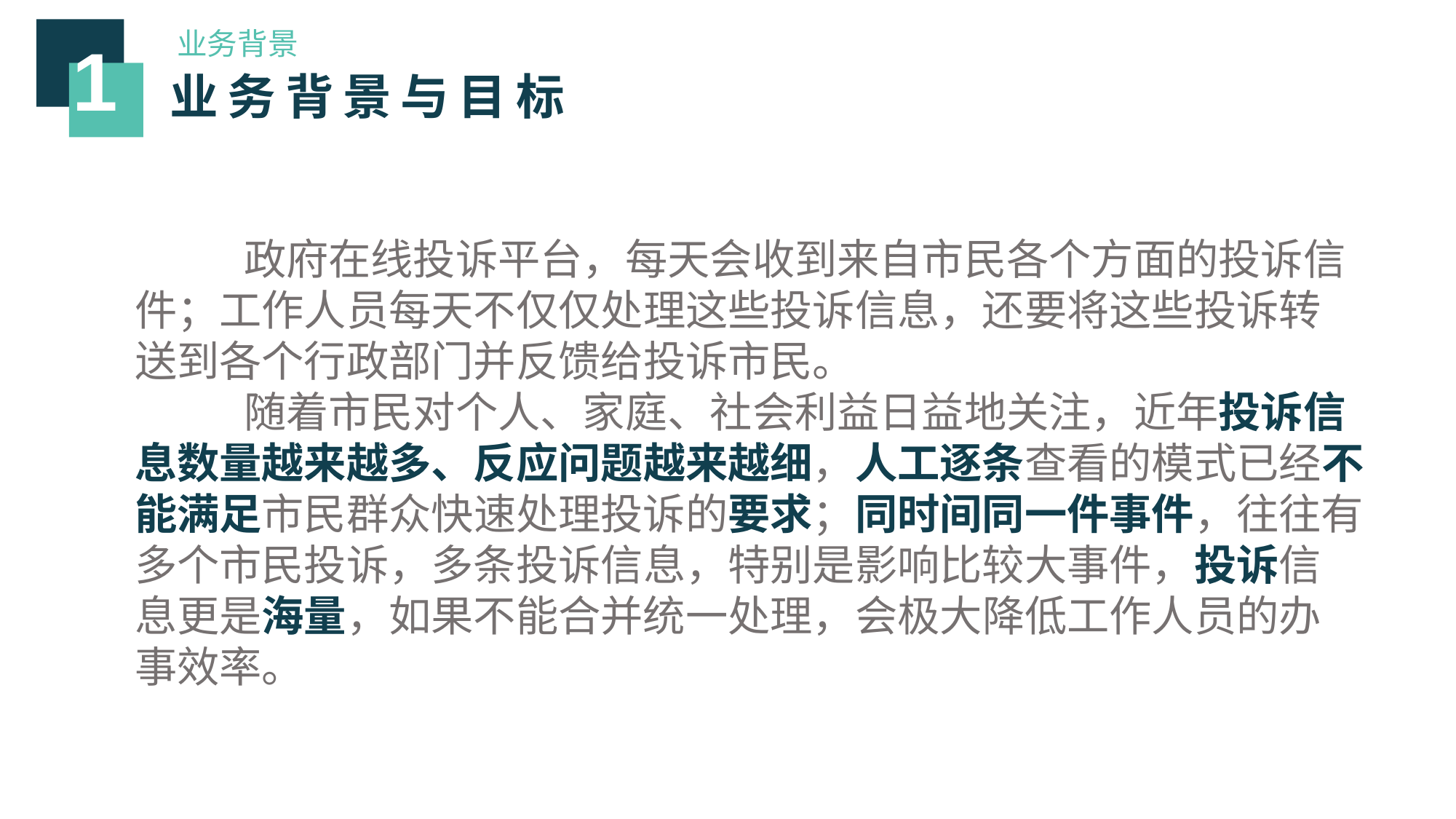

1
业务背景
业务背景与目标
	政府在线投诉平台，每天会收到来自市民各个方面的投诉信件；工作人员每天不仅仅处理这些投诉信息，还要将这些投诉转送到各个行政部门并反馈给投诉市民。
	随着市民对个人、家庭、社会利益日益地关注，近年投诉信息数量越来越多、反应问题越来越细，人工逐条查看的模式已经不能满足市民群众快速处理投诉的要求；同时间同一件事件，往往有多个市民投诉，多条投诉信息，特别是影响比较大事件，投诉信息更是海量，如果不能合并统一处理，会极大降低工作人员的办事效率。